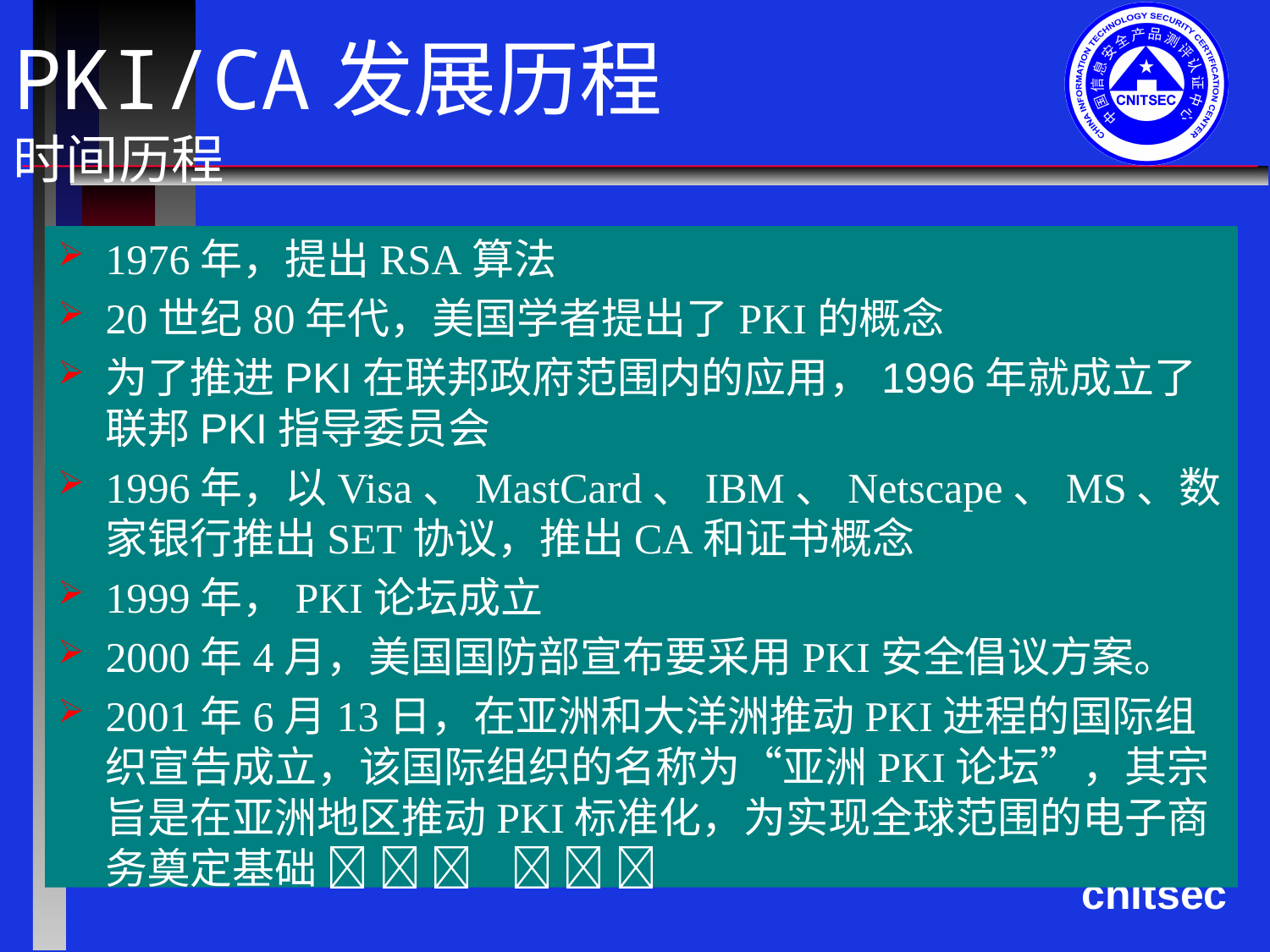

# PKI/CA发展历程 时间历程
1976年，提出RSA算法
20世纪80年代，美国学者提出了PKI的概念
为了推进PKI在联邦政府范围内的应用，1996年就成立了联邦PKI指导委员会
1996年，以Visa、MastCard、IBM、Netscape、MS、数家银行推出SET协议，推出CA和证书概念
1999年，PKI论坛成立
2000年4月，美国国防部宣布要采用PKI安全倡议方案。
2001年6月13日，在亚洲和大洋洲推动PKI进程的国际组织宣告成立，该国际组织的名称为“亚洲PKI论坛”，其宗旨是在亚洲地区推动PKI标准化，为实现全球范围的电子商务奠定基础 • • •    • • •